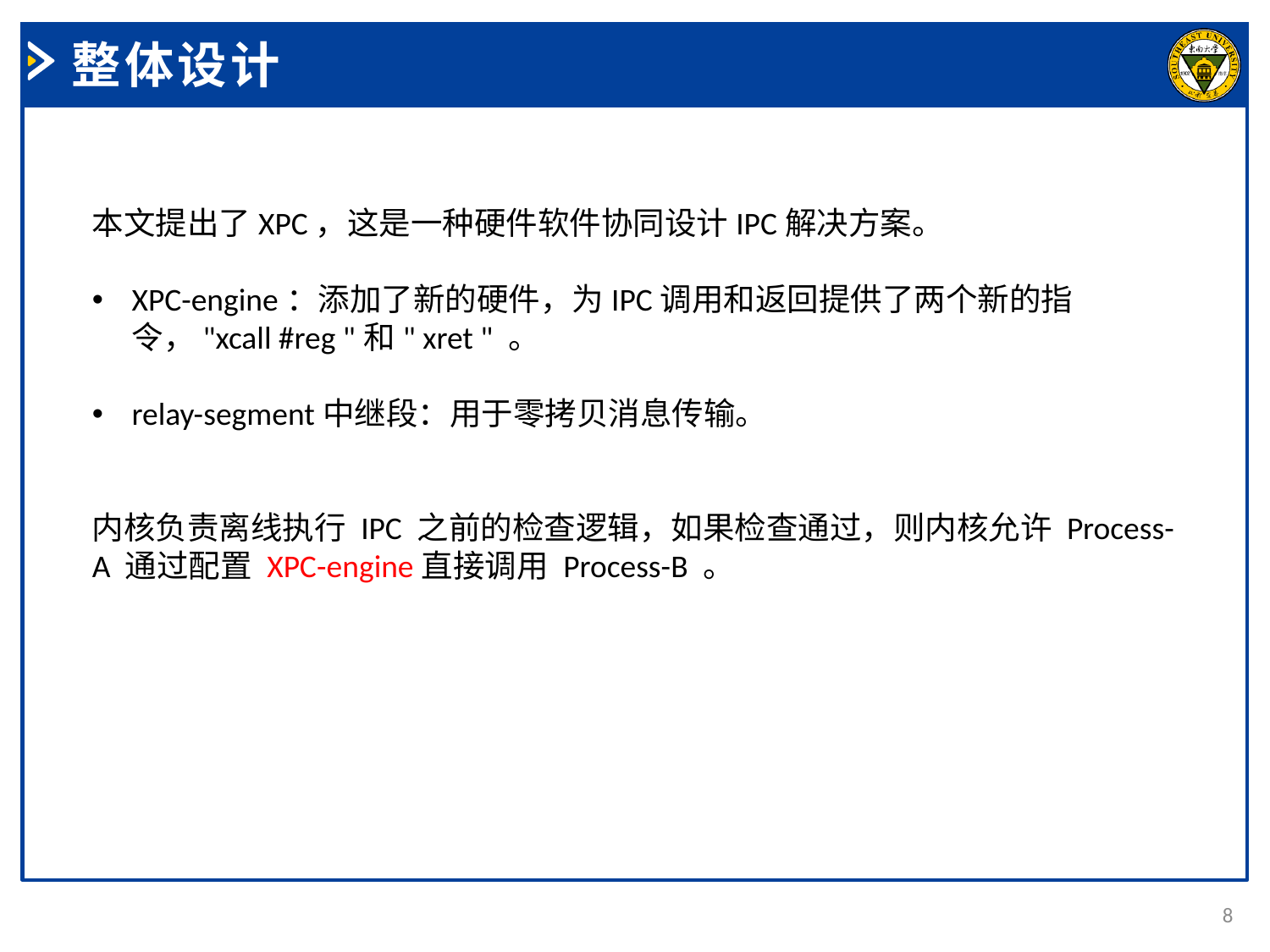

整体设计
本文提出了XPC，这是一种硬件软件协同设计IPC解决方案。

XPC-engine：添加了新的硬件，为IPC调用和返回提供了两个新的指令，"xcall #reg "和" xret " 。

relay-segment中继段：用于零拷贝消息传输。

内核负责离线执行 IPC 之前的检查逻辑，如果检查通过，则内核允许 Process-A 通过配置 XPC-engine直接调用 Process-B 。

8